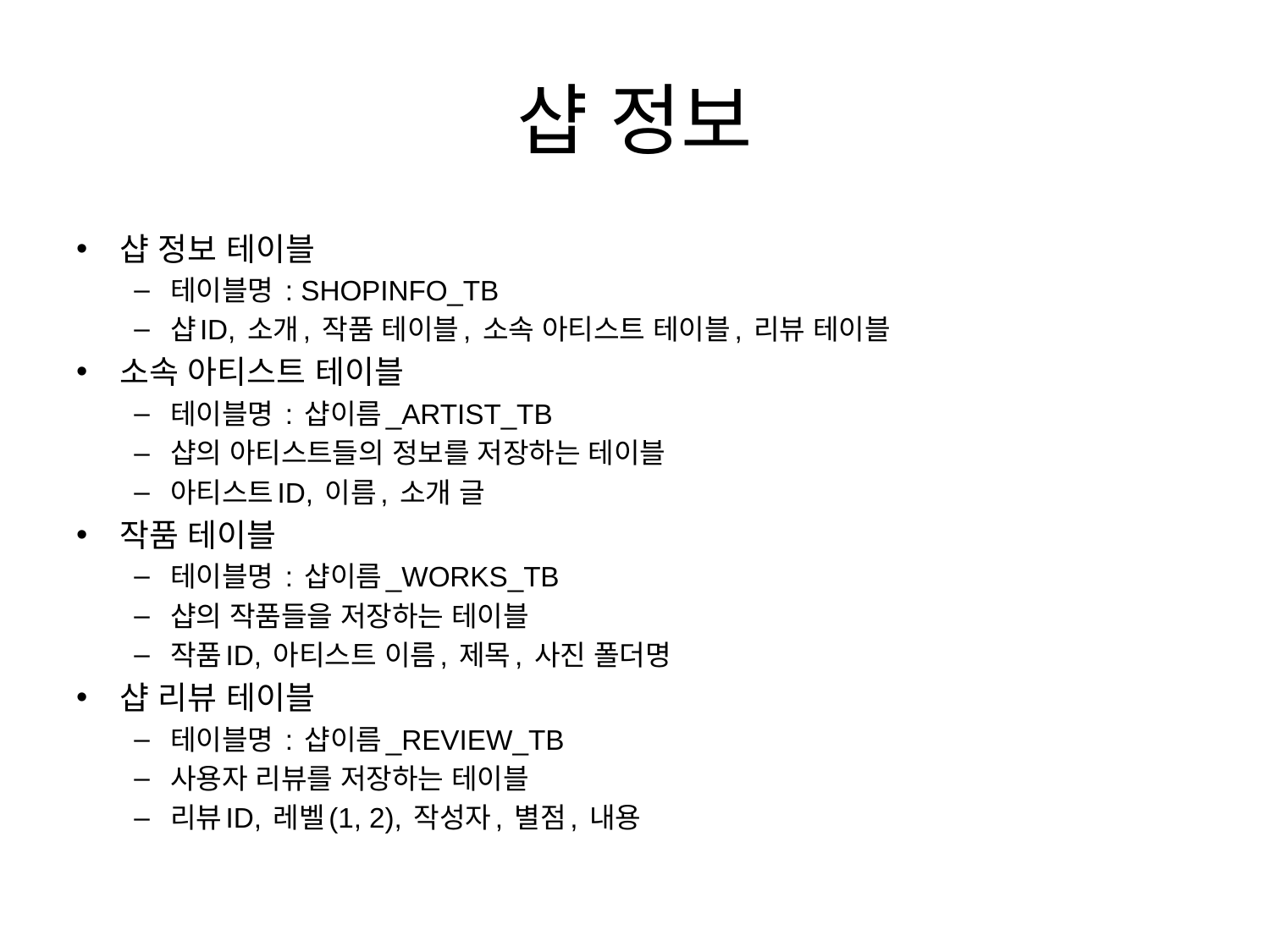

# 샵 정보
샵 정보 테이블
테이블명 : SHOPINFO_TB
샵ID, 소개, 작품 테이블, 소속 아티스트 테이블, 리뷰 테이블
소속 아티스트 테이블
테이블명 : 샵이름_ARTIST_TB
샵의 아티스트들의 정보를 저장하는 테이블
아티스트ID, 이름, 소개 글
작품 테이블
테이블명 : 샵이름_WORKS_TB
샵의 작품들을 저장하는 테이블
작품ID, 아티스트 이름, 제목, 사진 폴더명
샵 리뷰 테이블
테이블명 : 샵이름_REVIEW_TB
사용자 리뷰를 저장하는 테이블
리뷰ID, 레벨(1, 2), 작성자, 별점, 내용